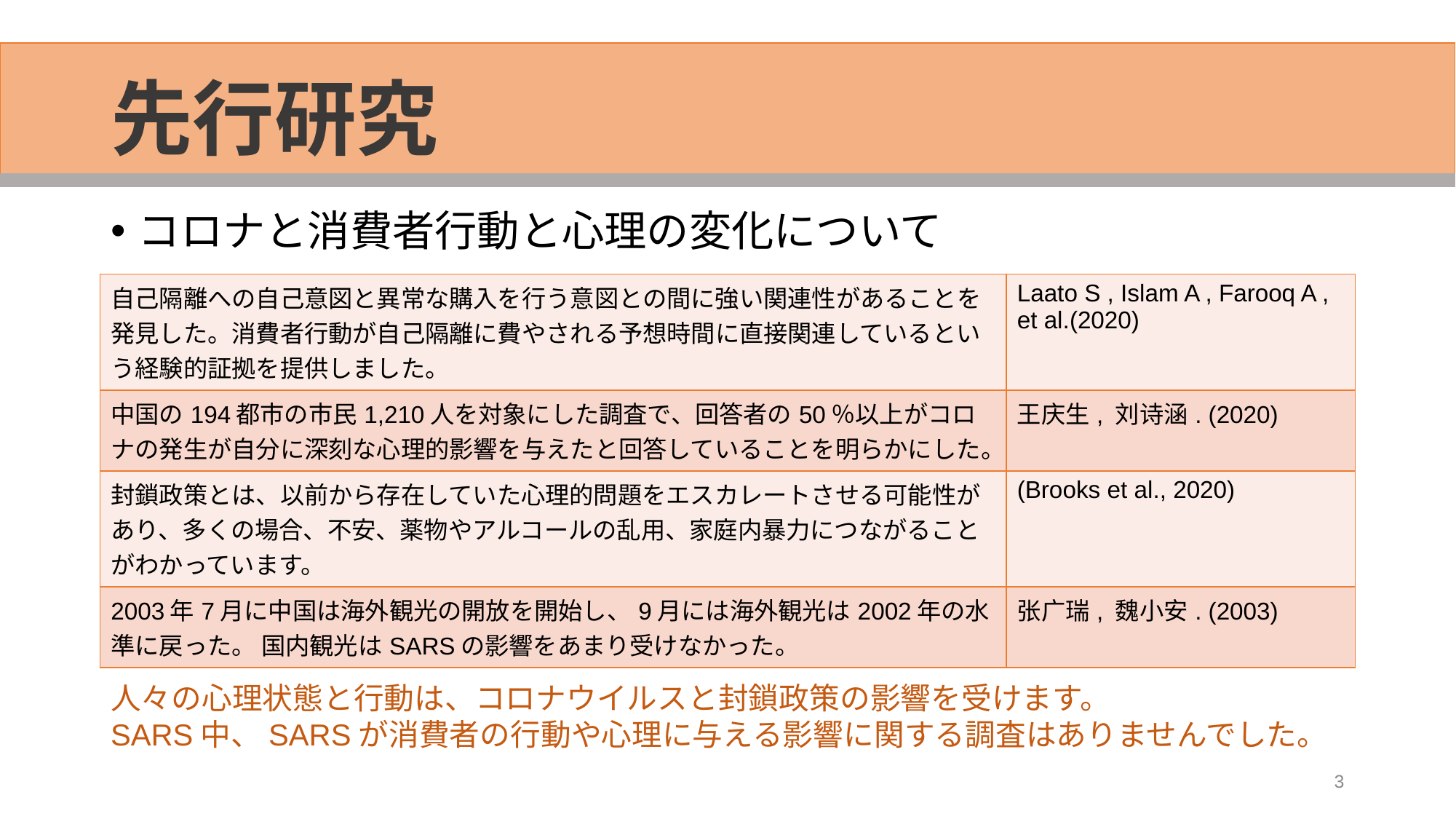

# 先行研究
コロナと消費者行動と心理の変化について

| 自己隔離への自己意図と異常な購入を行う意図との間に強い関連性があることを発見した。消費者行動が自己隔離に費やされる予想時間に直接関連しているという経験的証拠を提供しました。 | Laato S , Islam A , Farooq A , et al.(2020) |
| --- | --- |
| 中国の194都市の市民1,210人を対象にした調査で、回答者の50％以上がコロナの発生が自分に深刻な心理的影響を与えたと回答していることを明らかにした。 | 王庆生, 刘诗涵. (2020) |
| 封鎖政策とは、以前から存在していた心理的問題をエスカレートさせる可能性があり、多くの場合、不安、薬物やアルコールの乱用、家庭内暴力につながることがわかっています。 | (Brooks et al., 2020) |
| 2003年7月に中国は海外観光の開放を開始し、9月には海外観光は2002年の水準に戻った。 国内観光はSARSの影響をあまり受けなかった。 | 张广瑞, 魏小安. (2003) |
人々の心理状態と行動は、コロナウイルスと封鎖政策の影響を受けます。
SARS中、SARSが消費者の行動や心理に与える影響に関する調査はありませんでした。
3